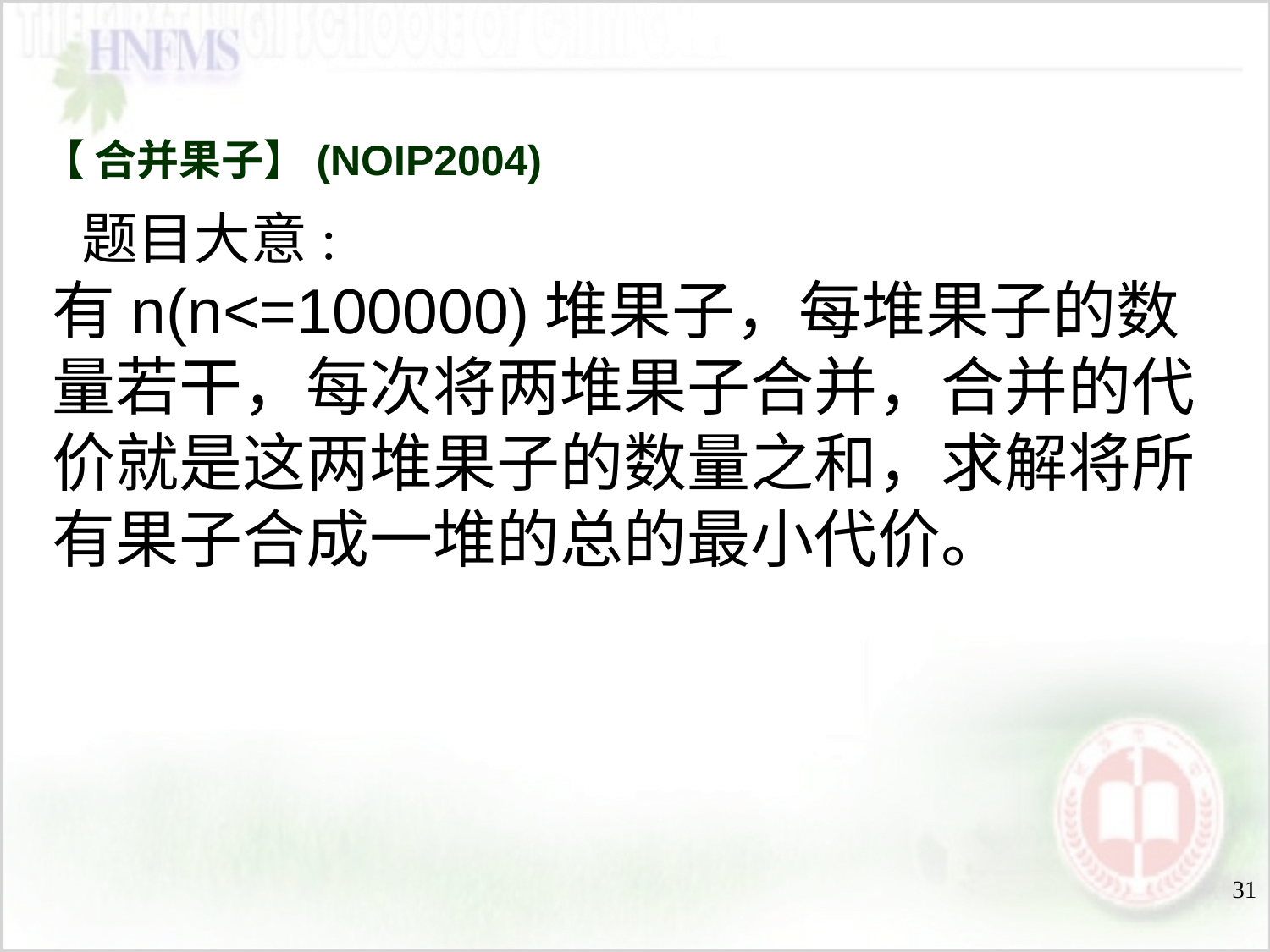

# 【 合并果子】(NOIP2004)
  题目大意:
有n(n<=100000)堆果子，每堆果子的数量若干，每次将两堆果子合并，合并的代价就是这两堆果子的数量之和，求解将所有果子合成一堆的总的最小代价。
31